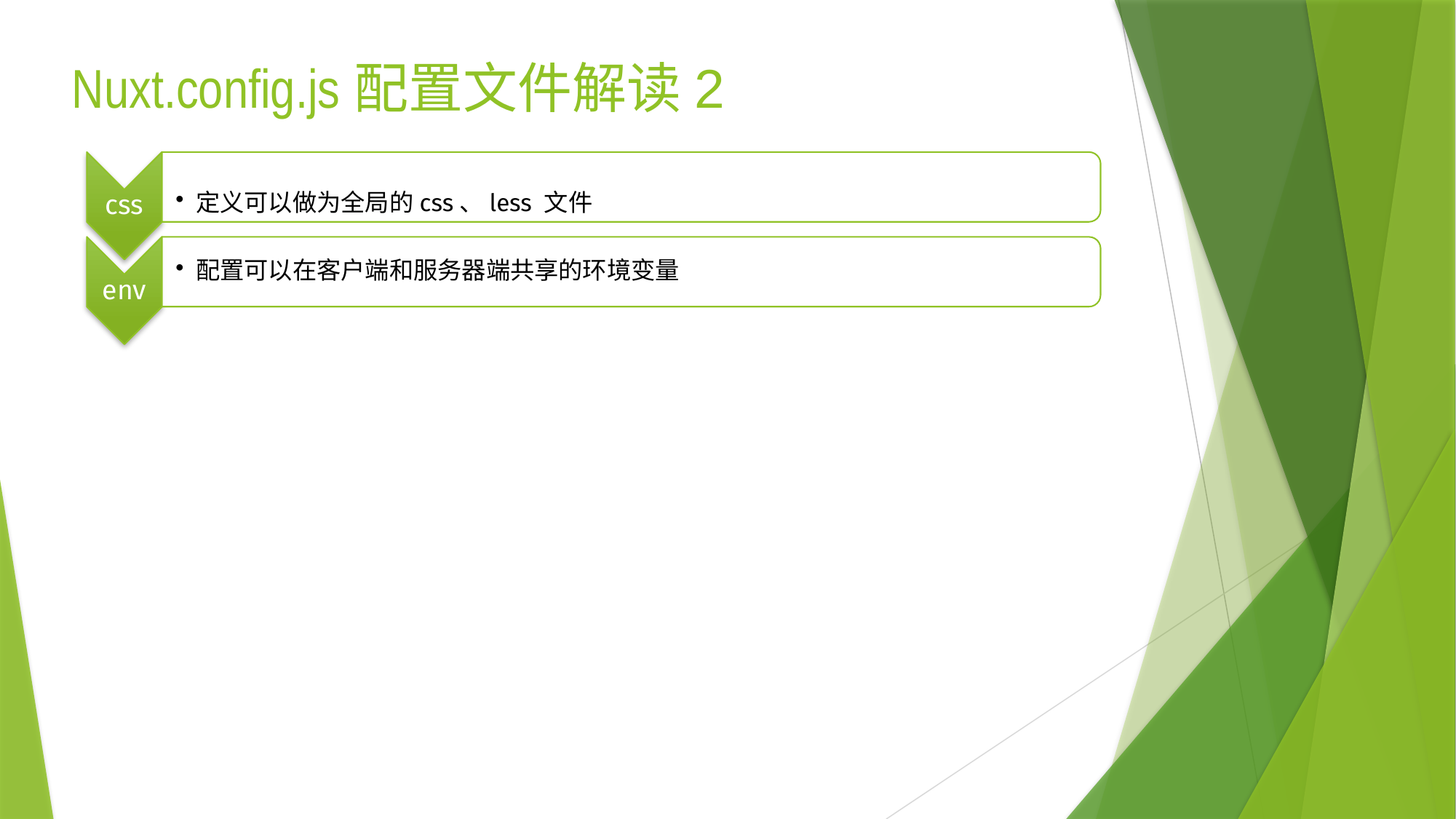

Nuxt.config.js配置文件解读2
css

定义可以做为全局的css、less 文件
env
配置可以在客户端和服务器端共享的环境变量